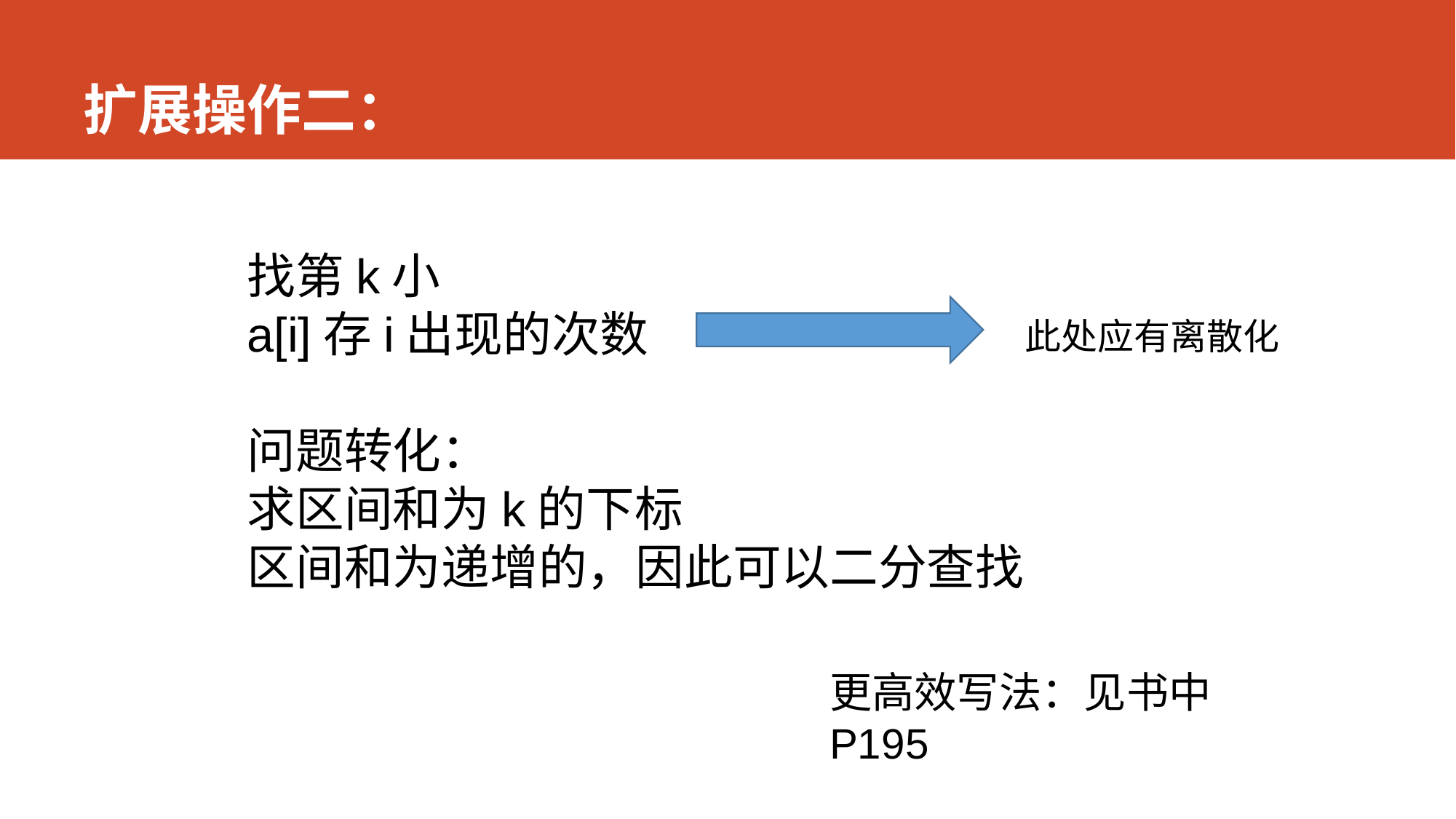

# 扩展操作二：
找第k小
a[i]存i出现的次数

问题转化：
求区间和为k的下标
区间和为递增的，因此可以二分查找

此处应有离散化
更高效写法：见书中P195